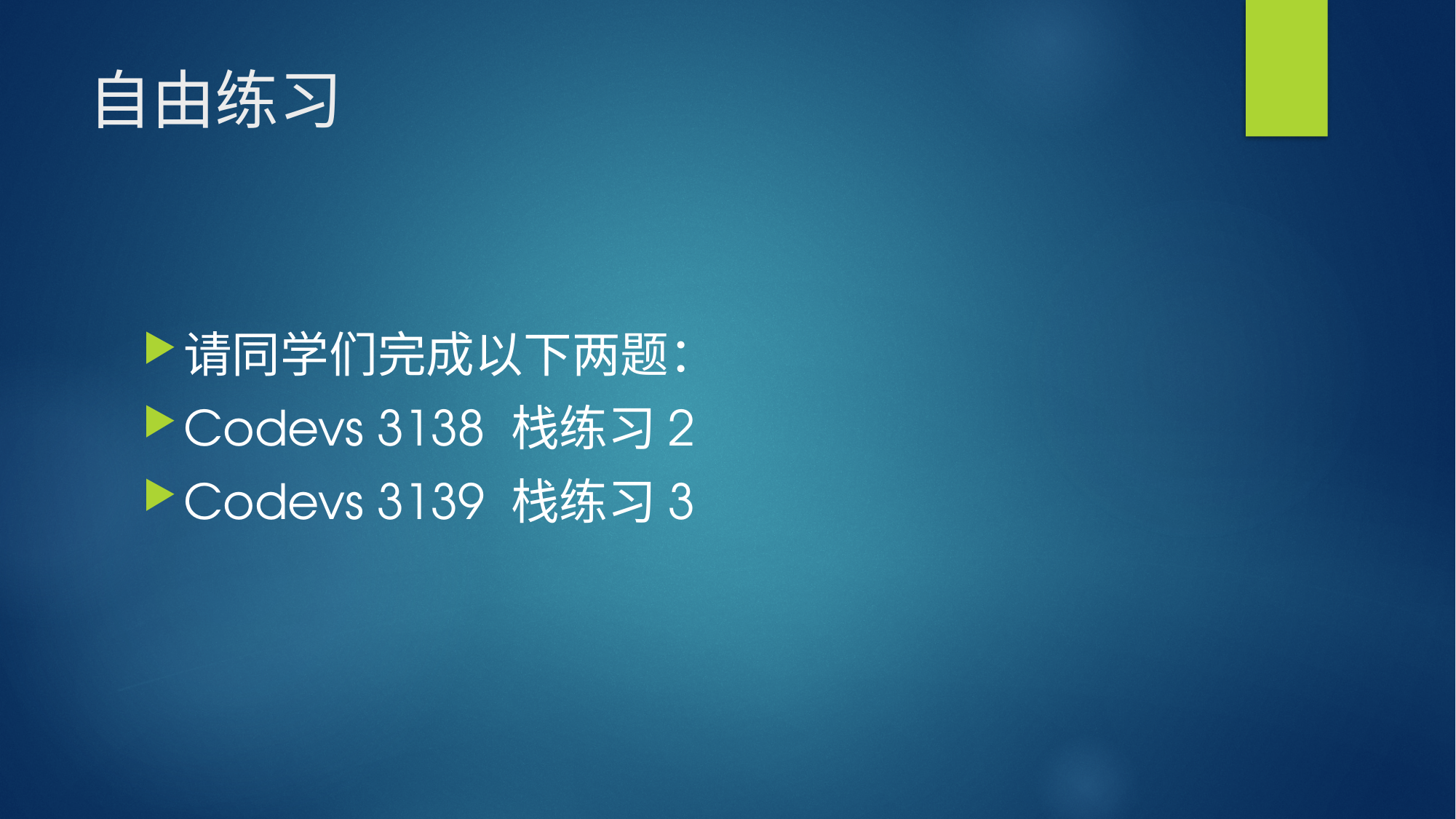

# 自由练习

请同学们完成以下两题：
Codevs 3138	栈练习2
Codevs 3139	栈练习3